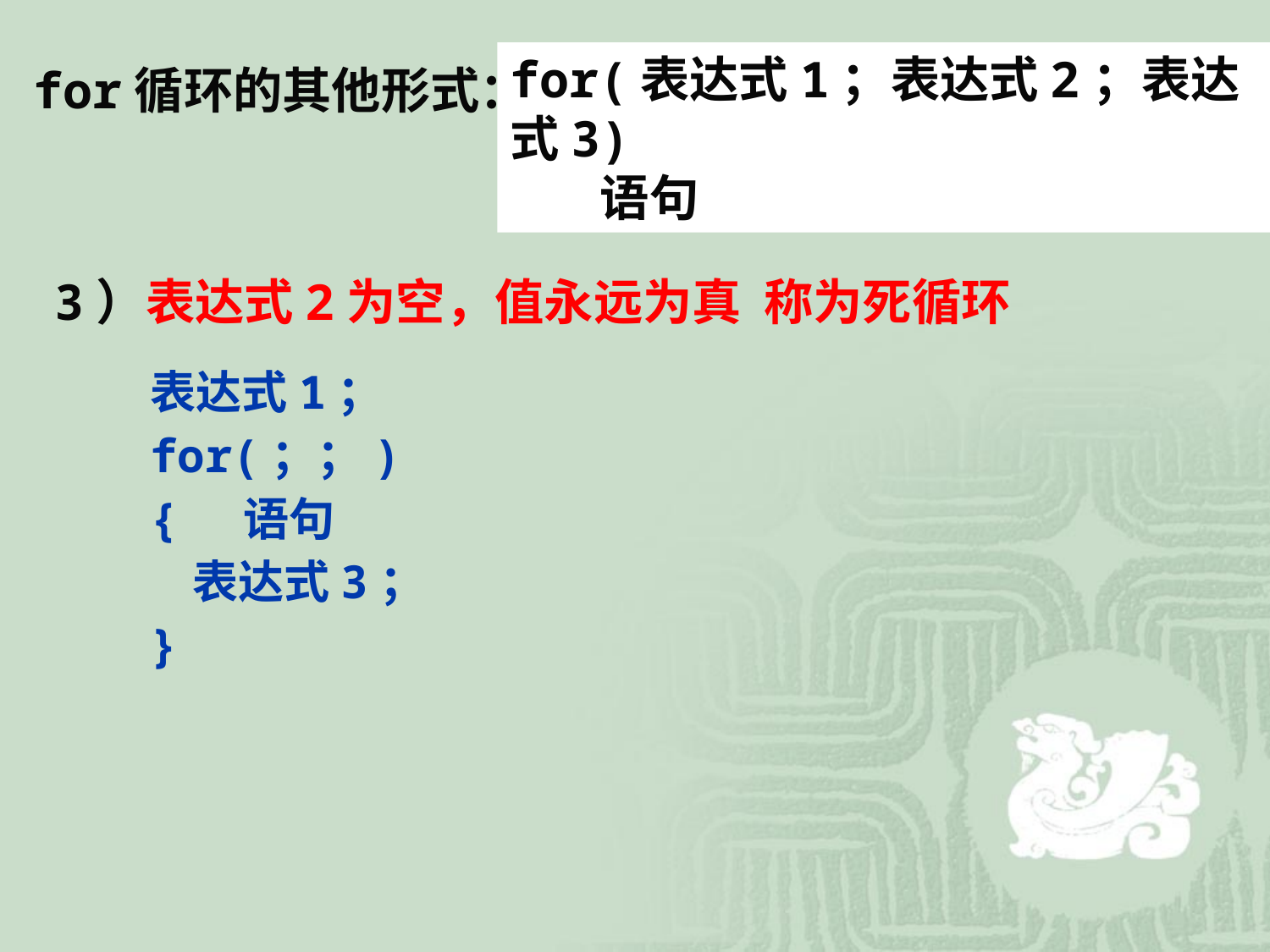

for(表达式1；表达式2；表达式3)
       语句
for循环的其他形式：

3）表达式2为空，值永远为真  称为死循环
表达式1；
for(；；)
{  语句
   表达式3；
}